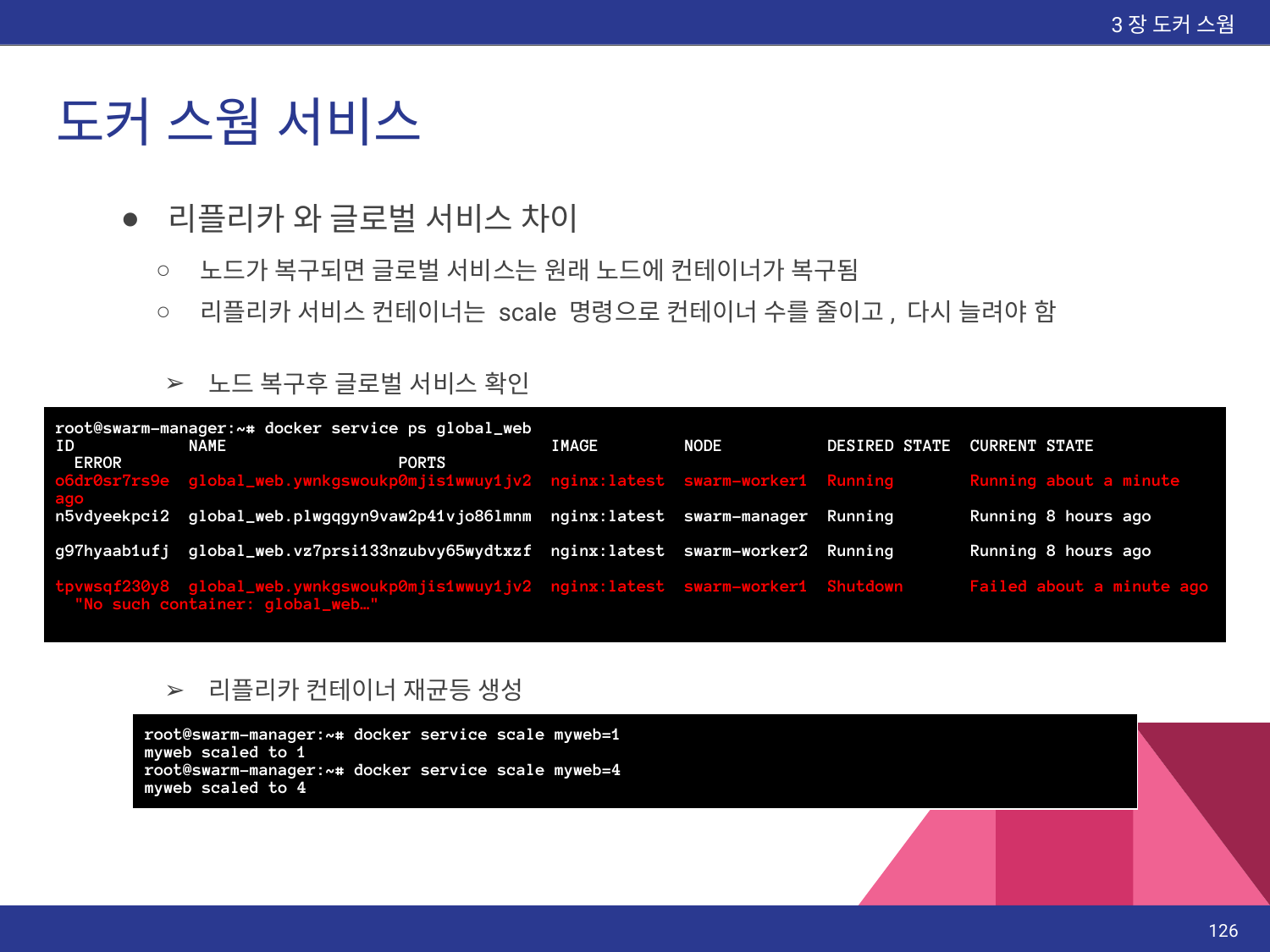

3장 도커 스웜

# 도커 스웜 서비스
리플리카 와 글로벌 서비스 차이

노드가 복구되면 글로벌 서비스는 원래 노드에 컨테이너가 복구됨
리플리카 서비스 컨테이너는 scale 명령으로 컨테이너 수를 줄이고, 다시 늘려야 함
노드 복구후 글로벌 서비스 확인

| root@swarm-manager:~# docker service ps global\_web ID NAME IMAGE NODE DESIRED STATE CURRENT STATE ERROR PORTS o6dr0sr7rs9e global\_web.ywnkgswoukp0mjis1wwuy1jv2 nginx:latest swarm-worker1 Running Running about a minute ago n5vdyeekpci2 global\_web.plwgqgyn9vaw2p41vjo86lmnm nginx:latest swarm-manager Running Running 8 hours ago g97hyaab1ufj global\_web.vz7prsi133nzubvy65wydtxzf nginx:latest swarm-worker2 Running Running 8 hours ago tpvwsqf230y8 global\_web.ywnkgswoukp0mjis1wwuy1jv2 nginx:latest swarm-worker1 Shutdown Failed about a minute ago "No such container: global\_web…" |
| --- |
리플리카 컨테이너 재균등 생성

| root@swarm-manager:~# docker service scale myweb=1 myweb scaled to 1 root@swarm-manager:~# docker service scale myweb=4 myweb scaled to 4 |
| --- |
126